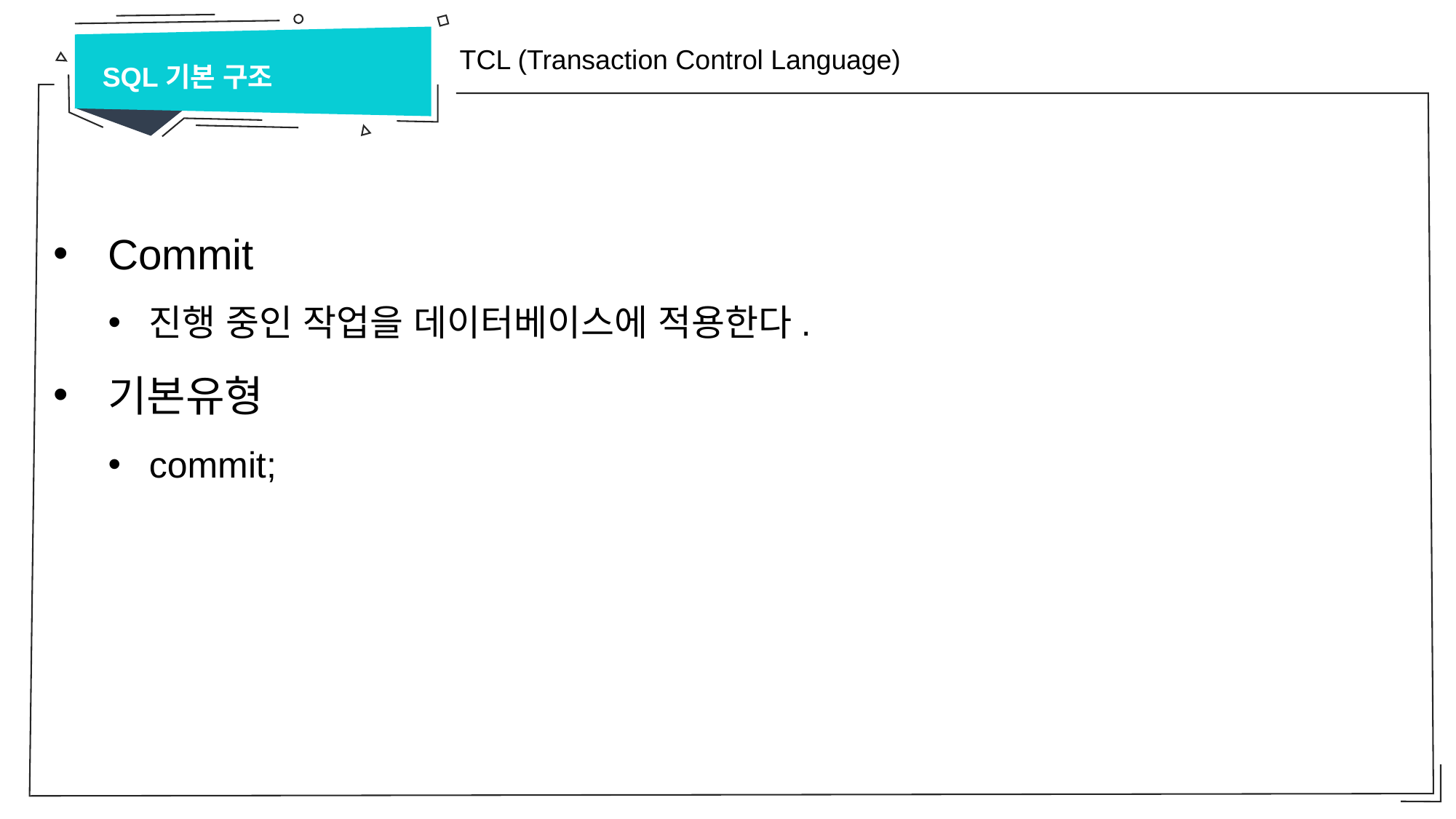

TCL (Transaction Control Language)
SQL기본 구조
Commit
진행 중인 작업을 데이터베이스에 적용한다.
기본유형
commit;